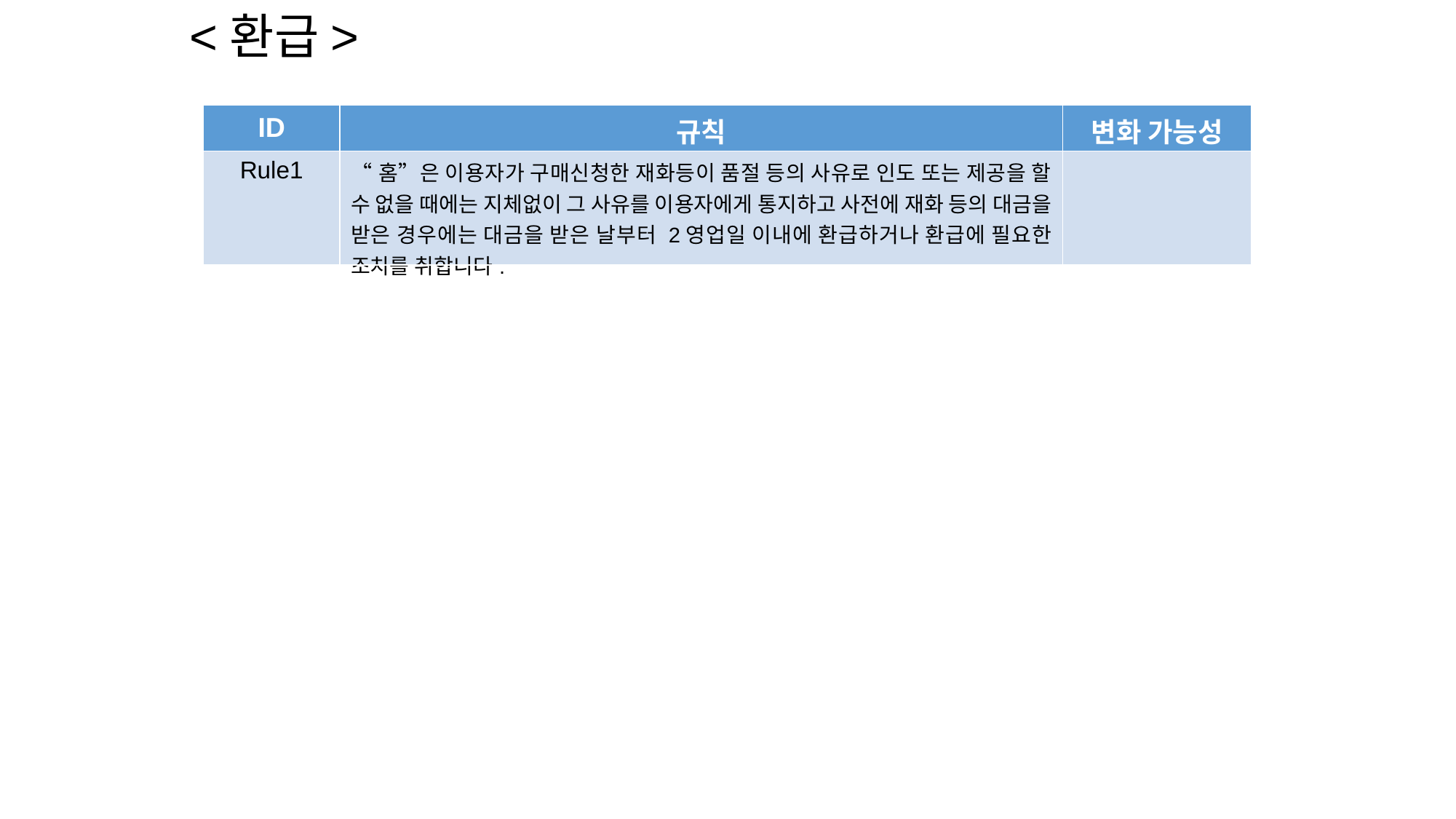

<환급>
| ID | 규칙 | 변화 가능성 |
| --- | --- | --- |
| Rule1 | “홈”은 이용자가 구매신청한 재화등이 품절 등의 사유로 인도 또는 제공을 할 수 없을 때에는 지체없이 그 사유를 이용자에게 통지하고 사전에 재화 등의 대금을 받은 경우에는 대금을 받은 날부터 2영업일 이내에 환급하거나 환급에 필요한 조치를 취합니다. |  |